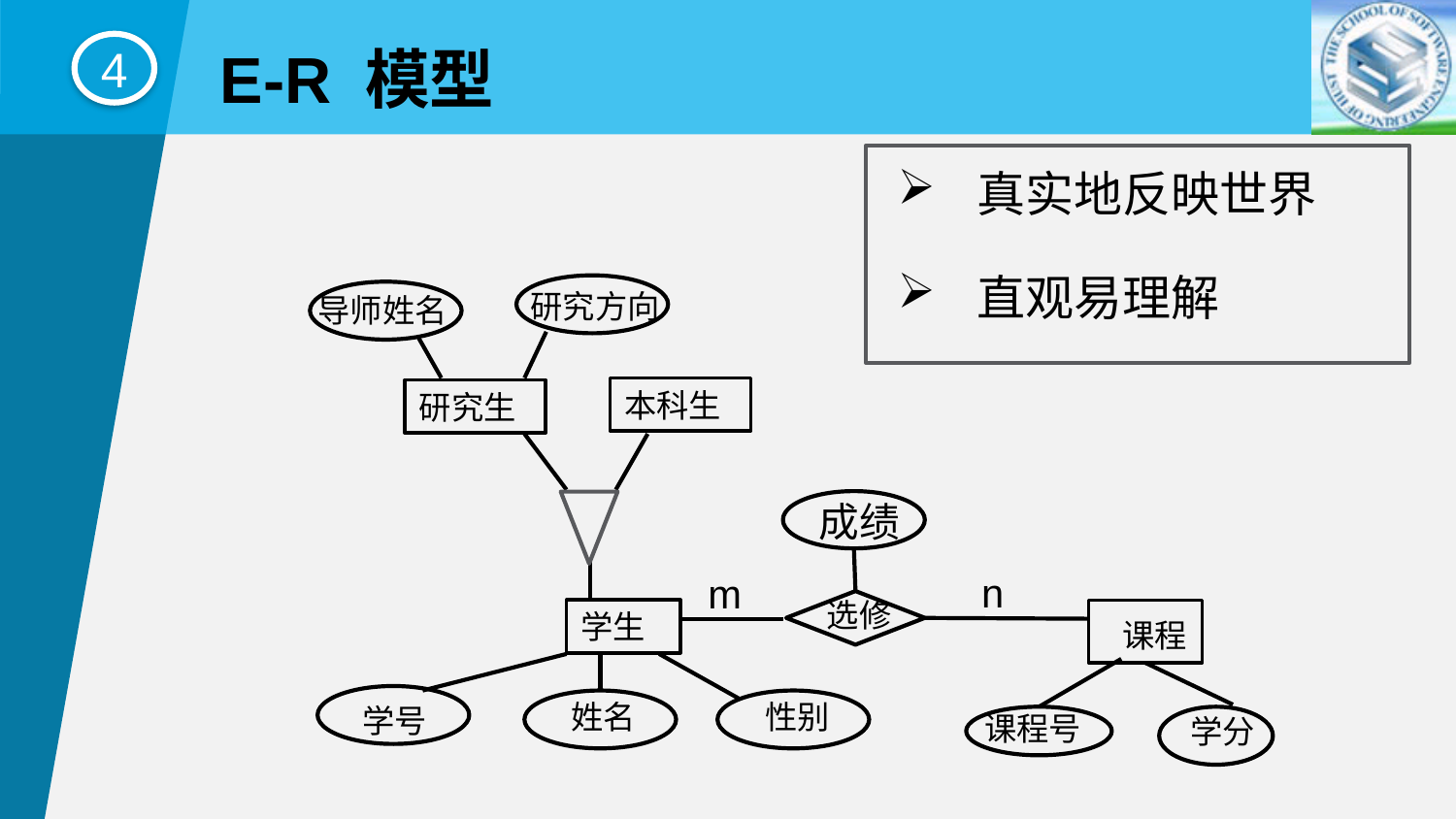

E-R 模型
4

  真实地反映世界
  直观易理解

研究方向

导师姓名

姓名
性别

学号
课程号
学分

本科生
研究生
选修

 课程
学生
成绩

n
m